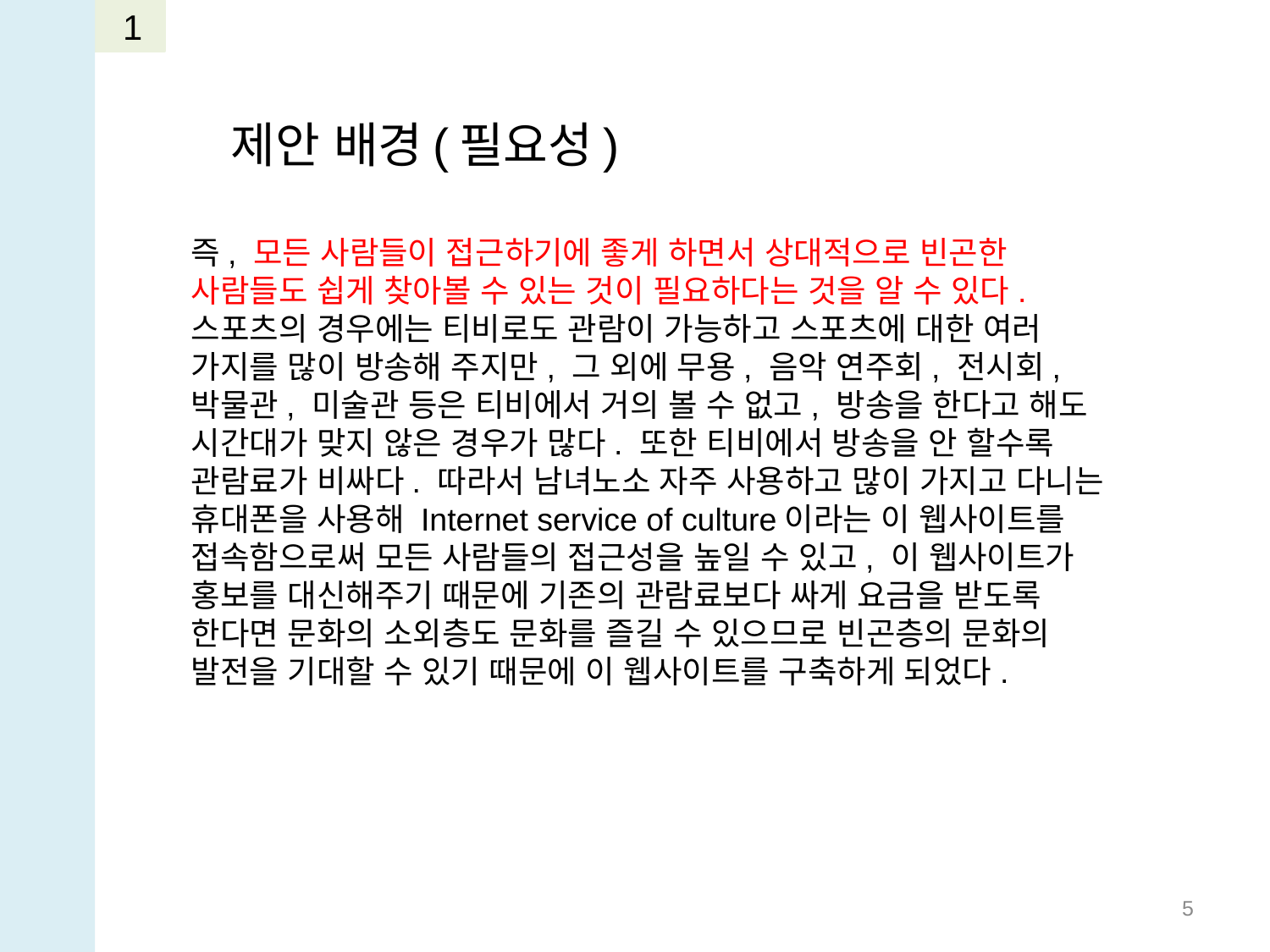

1
제안 배경(필요성)
즉, 모든 사람들이 접근하기에 좋게 하면서 상대적으로 빈곤한 사람들도 쉽게 찾아볼 수 있는 것이 필요하다는 것을 알 수 있다. 스포츠의 경우에는 티비로도 관람이 가능하고 스포츠에 대한 여러 가지를 많이 방송해 주지만, 그 외에 무용, 음악 연주회, 전시회, 박물관, 미술관 등은 티비에서 거의 볼 수 없고, 방송을 한다고 해도 시간대가 맞지 않은 경우가 많다. 또한 티비에서 방송을 안 할수록 관람료가 비싸다. 따라서 남녀노소 자주 사용하고 많이 가지고 다니는 휴대폰을 사용해 Internet service of culture이라는 이 웹사이트를 접속함으로써 모든 사람들의 접근성을 높일 수 있고, 이 웹사이트가 홍보를 대신해주기 때문에 기존의 관람료보다 싸게 요금을 받도록 한다면 문화의 소외층도 문화를 즐길 수 있으므로 빈곤층의 문화의 발전을 기대할 수 있기 때문에 이 웹사이트를 구축하게 되었다.

5